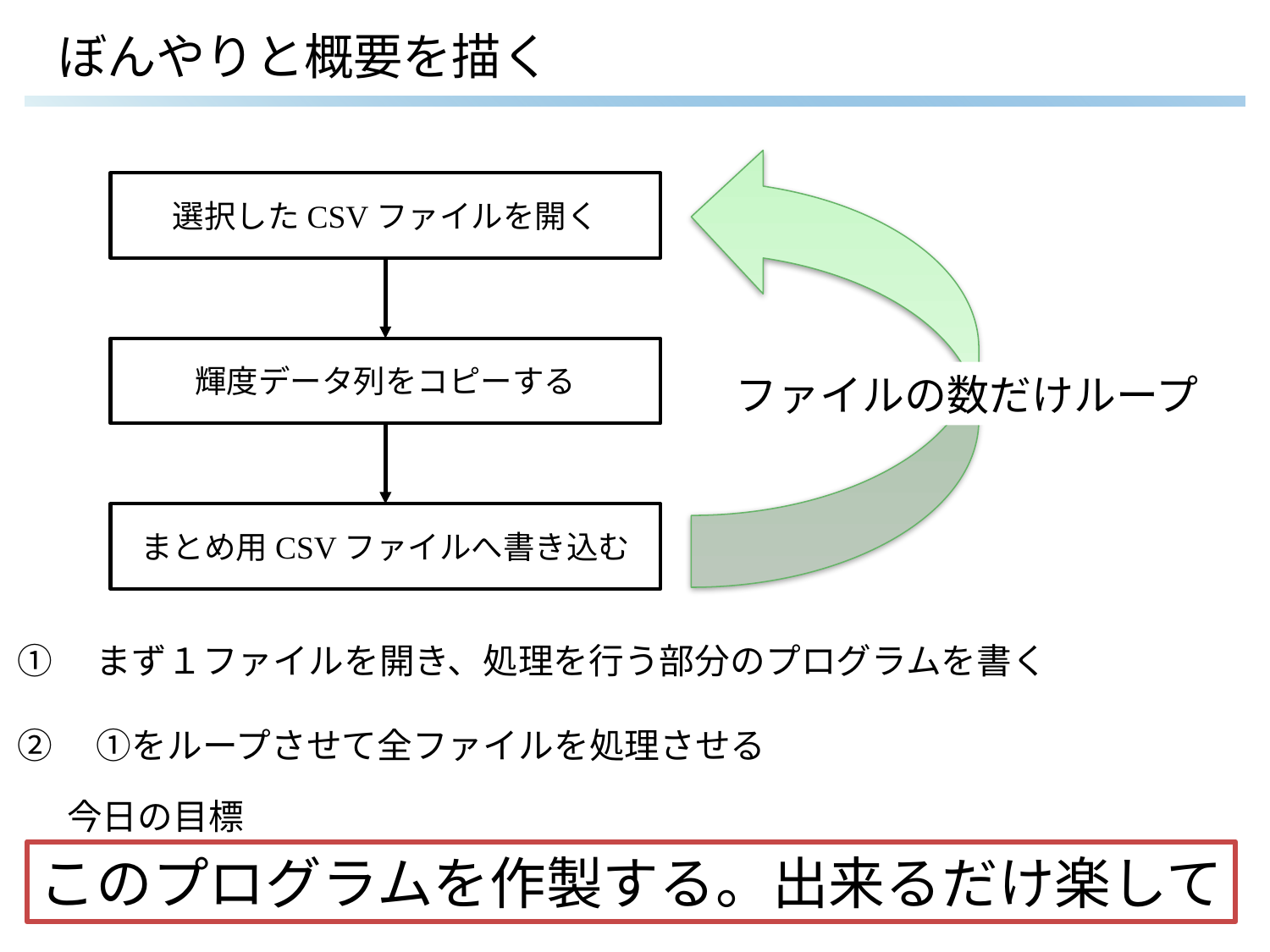

# ぼんやりと概要を描く

ファイルの数だけループ
選択したCSVファイルを開く
輝度データ列をコピーする
まとめ用CSVファイルへ書き込む
①　まず１ファイルを開き、処理を行う部分のプログラムを書く

②　①をループさせて全ファイルを処理させる
今日の目標
このプログラムを作製する。出来るだけ楽して